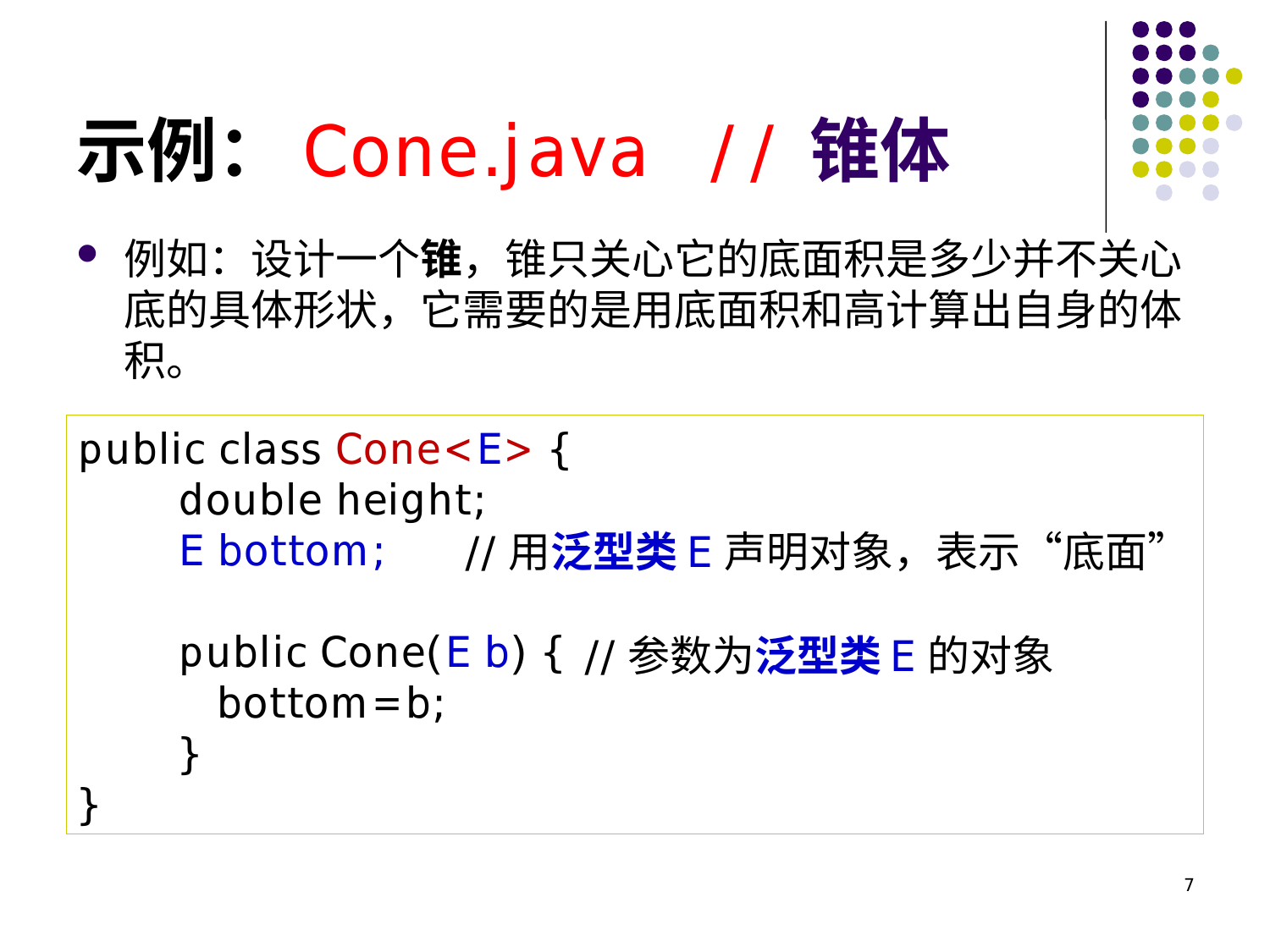

# 示例：Cone.java	//锥体
例如：设计一个锥，锥只关心它的底面积是多少并不关心底的具体形状，它需要的是用底面积和高计算出自身的体积。

public class Cone<E> {
   double height;
   E bottom;

   public Cone(E b) {
      bottom=b;
   }
}
//用泛型类E声明对象，表示“底面”
//参数为泛型类E的对象
7